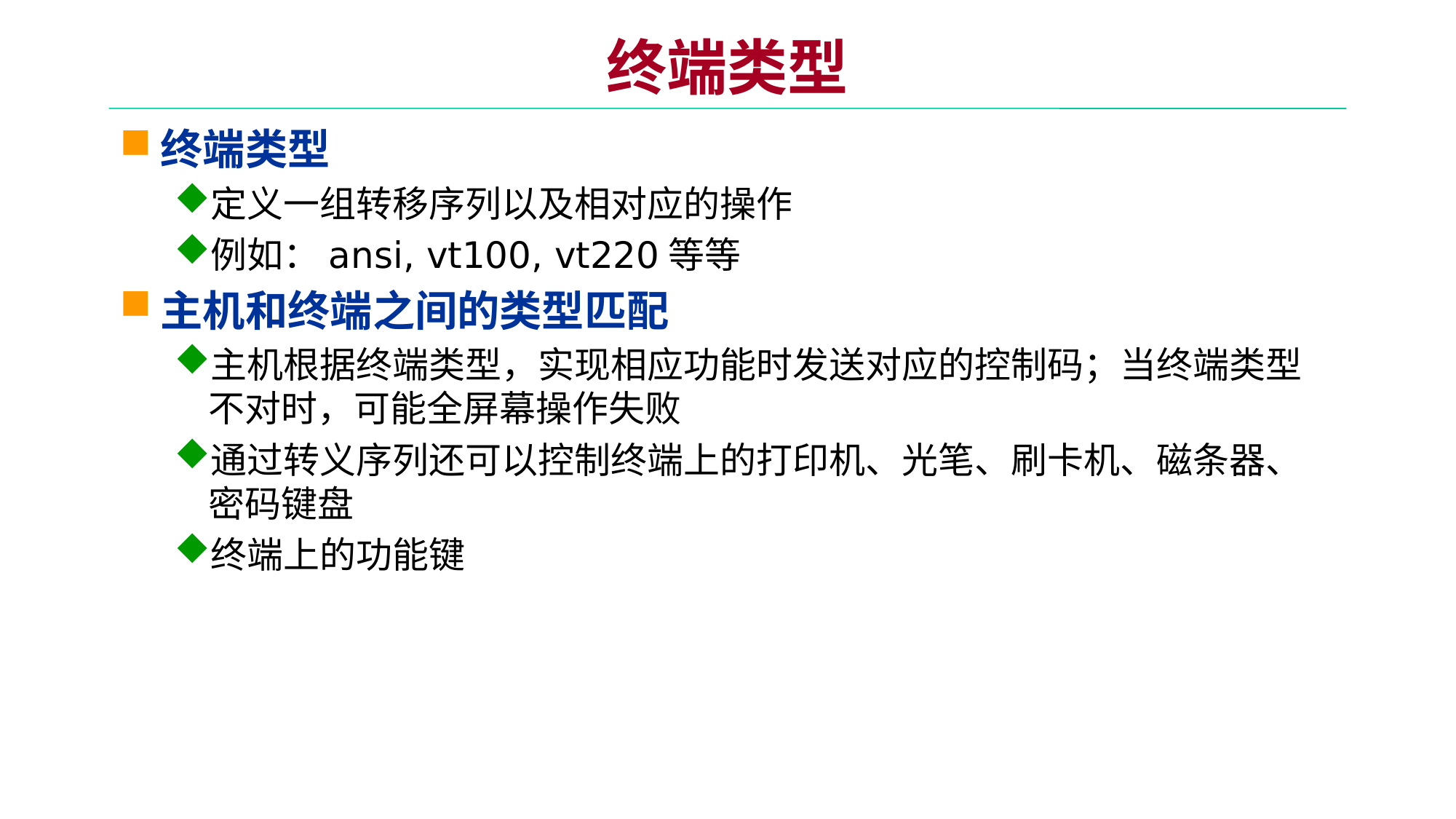

# 终端类型
终端类型
定义一组转移序列以及相对应的操作
例如：ansi, vt100, vt220等等
主机和终端之间的类型匹配
主机根据终端类型，实现相应功能时发送对应的控制码；当终端类型不对时，可能全屏幕操作失败
通过转义序列还可以控制终端上的打印机、光笔、刷卡机、磁条器、密码键盘
终端上的功能键